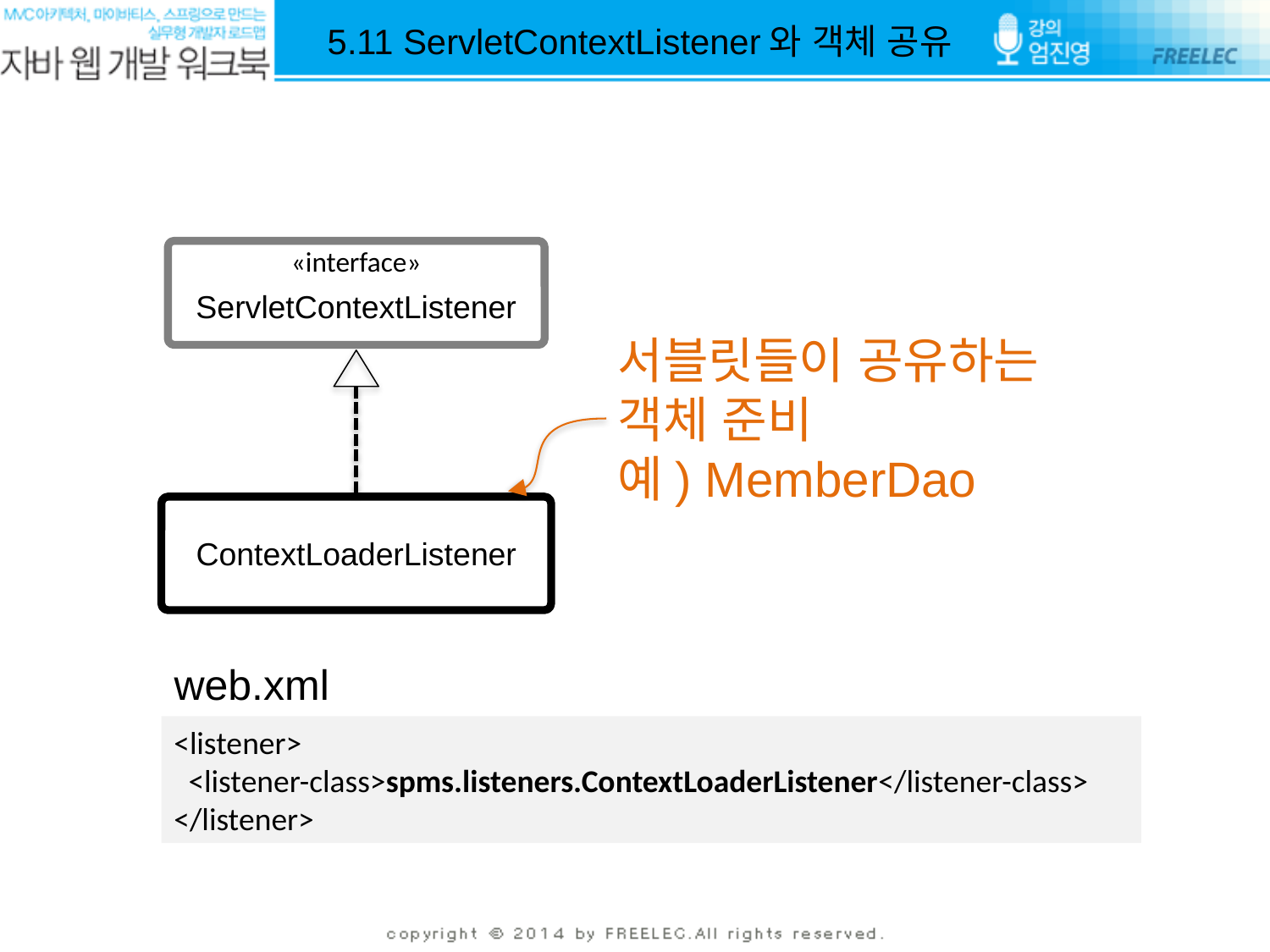

5.11 ServletContextListener와 객체 공유
«interface»

ServletContextListener
서블릿들이 공유하는 객체 준비
예) MemberDao

ContextLoaderListener
# web.xml
<listener>
  <listener-class>spms.listeners.ContextLoaderListener</listener-class>
</listener>